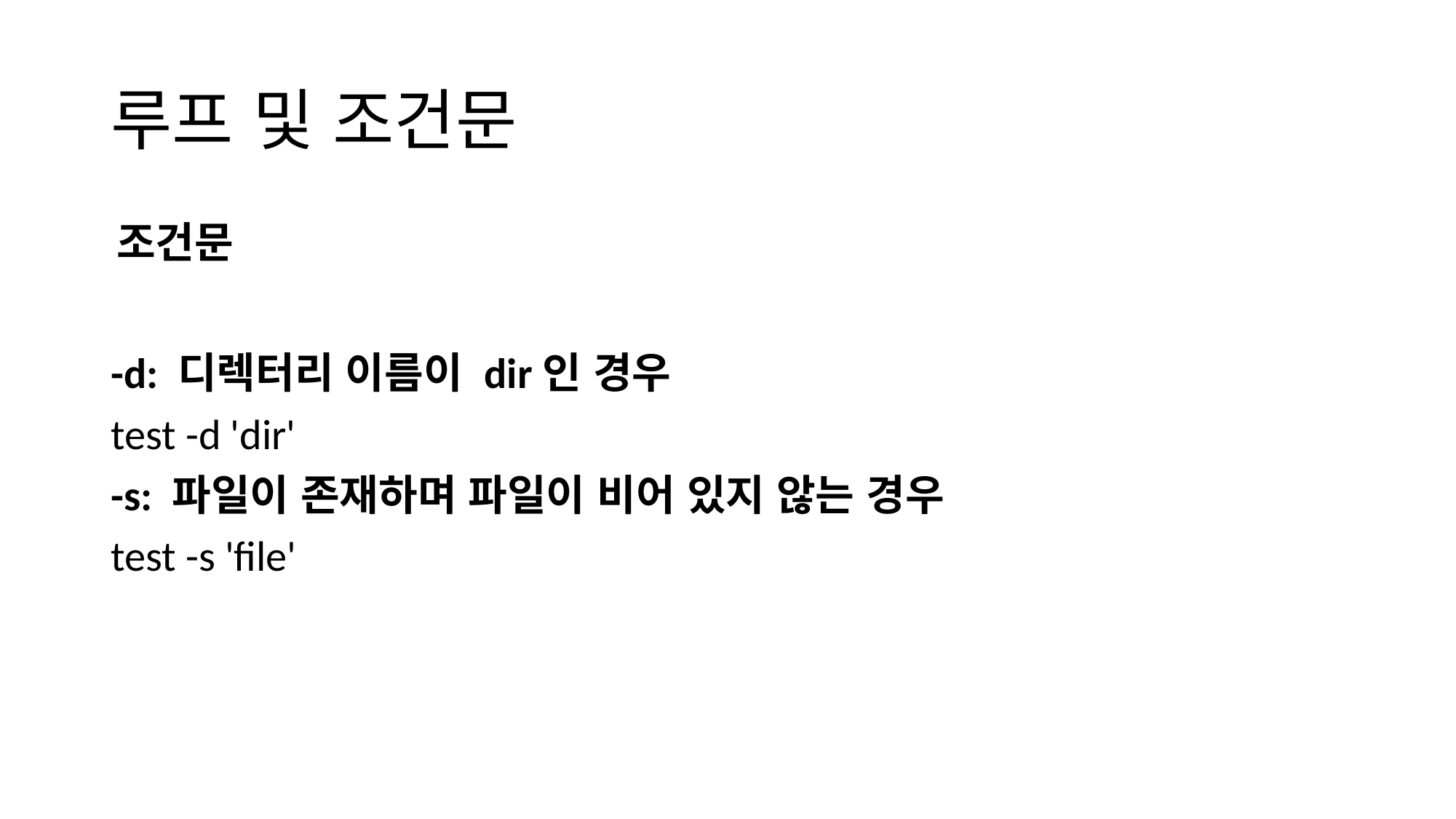

# 루프 및 조건문
조건문

-d: 디렉터리 이름이 dir인 경우
test -d 'dir'
-s: 파일이 존재하며 파일이 비어 있지 않는 경우
test -s 'file'